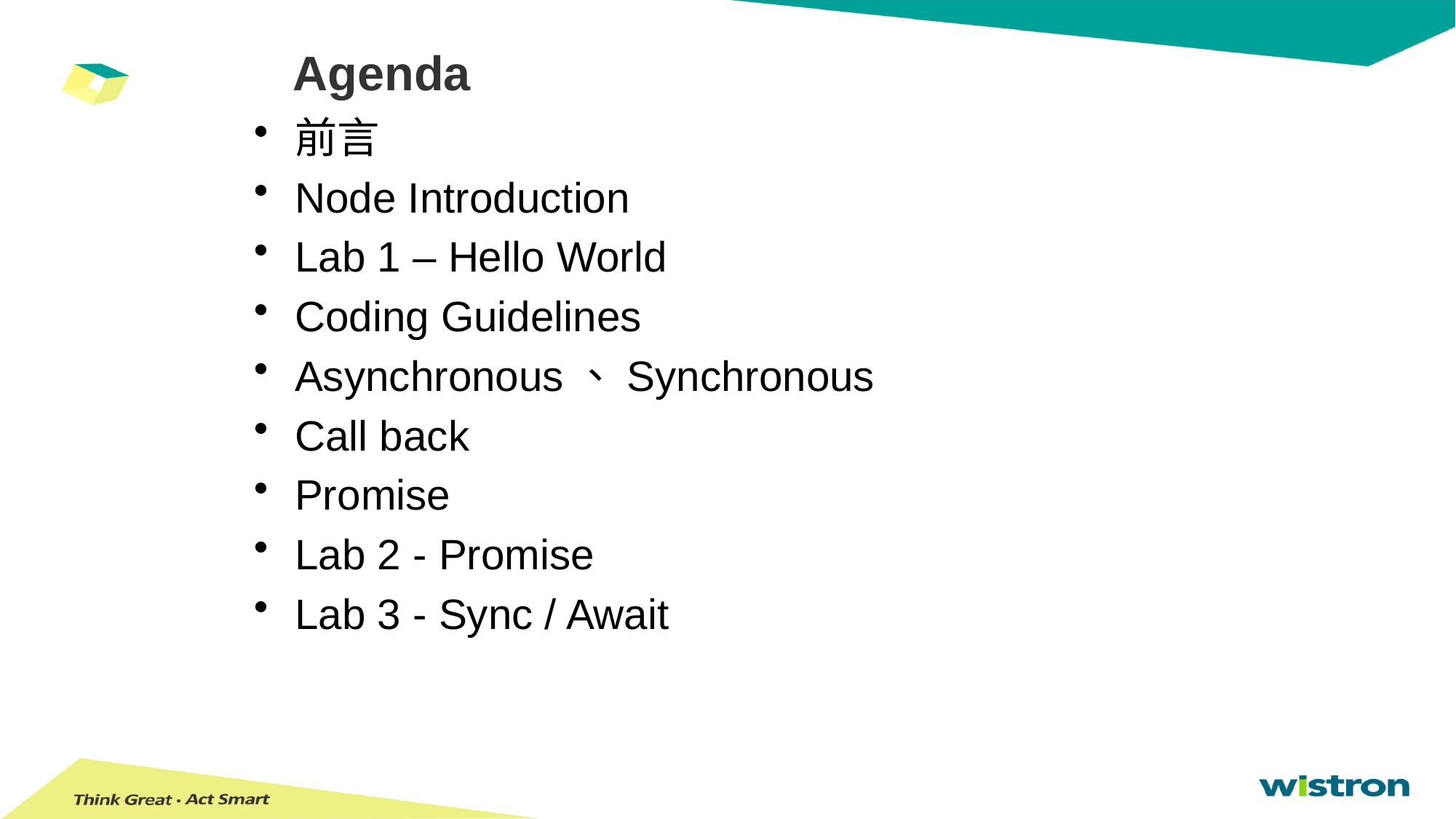

# Agenda
前言
Node Introduction
Lab 1 – Hello World
Coding Guidelines
Asynchronous、Synchronous
Call back
Promise
Lab 2 - Promise
Lab 3 - Sync / Await